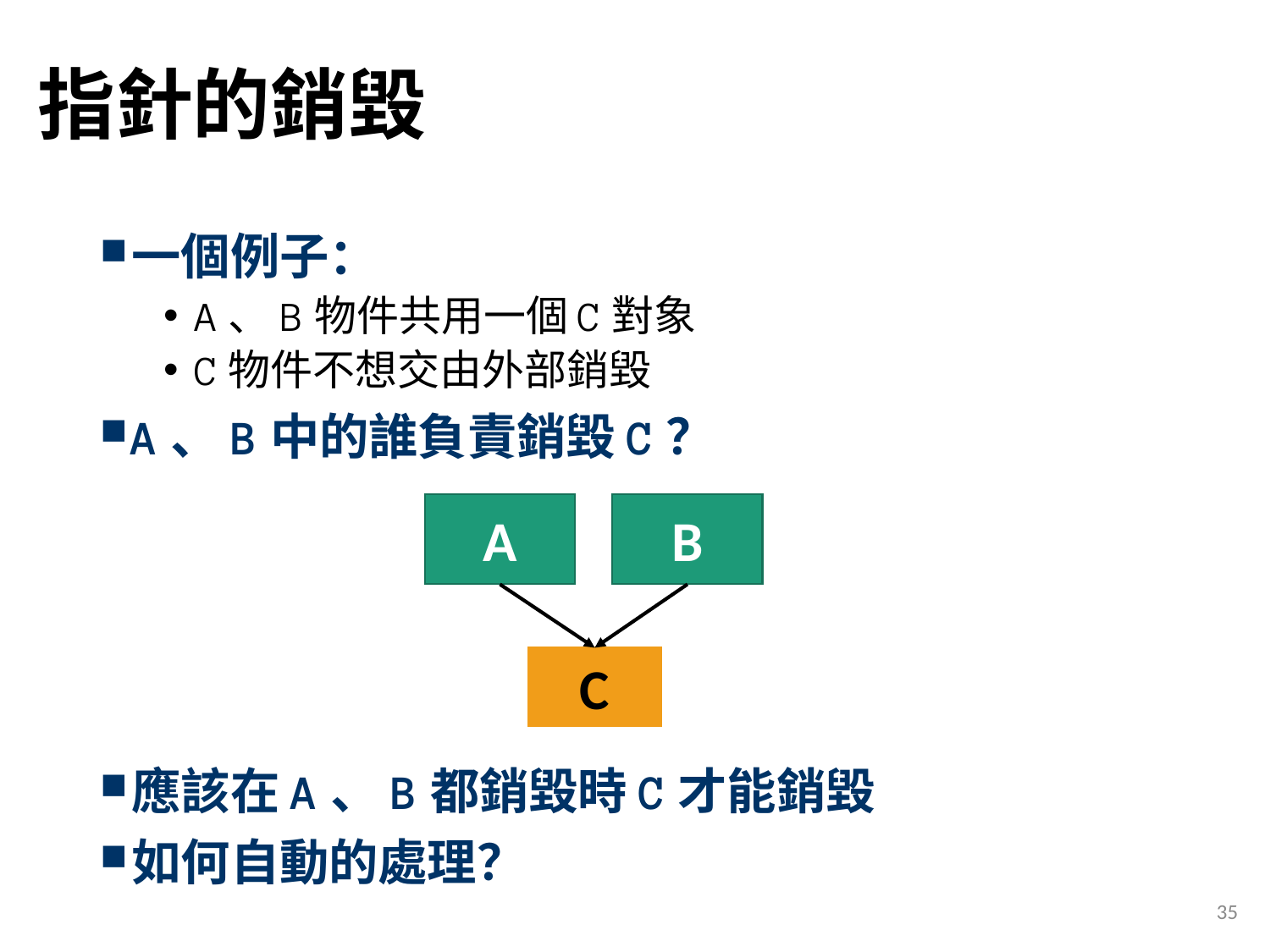

# 指針的銷毀
一個例子：
A、B物件共用一個C對象
C物件不想交由外部銷毀
A、B中的誰負責銷毀C？

應該在A、B都銷毀時C才能銷毀
如何自動的處理？
A
B
C
35